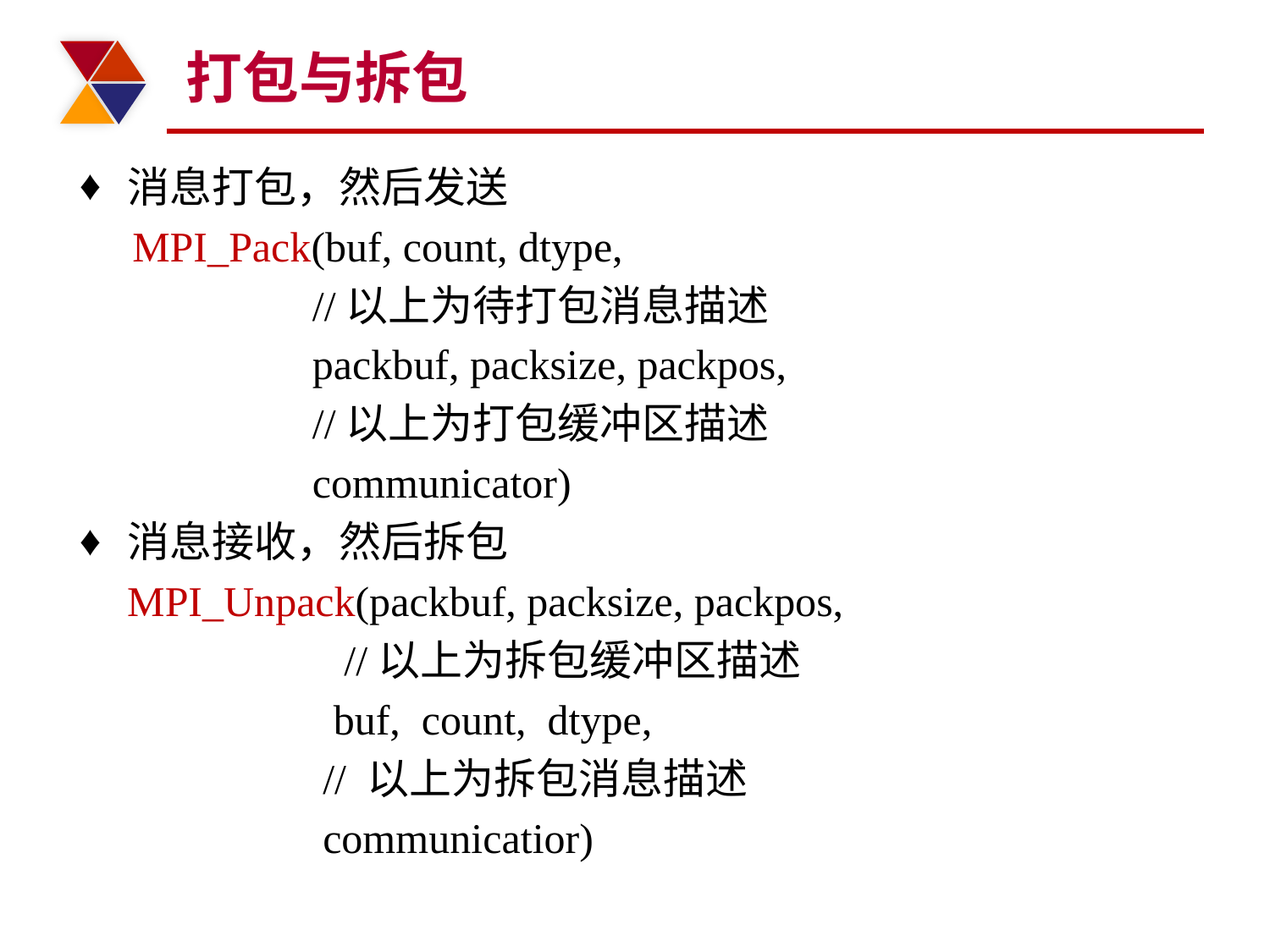

# 打包与拆包
消息打包，然后发送
     MPI_Pack(buf, count, dtype,
                      //以上为待打包消息描述
                      packbuf, packsize, packpos,
                      //以上为打包缓冲区描述
                      communicator)
消息接收，然后拆包
	MPI_Unpack(packbuf, packsize, packpos,
                         //以上为拆包缓冲区描述
                        buf,  count,  dtype,
                       // 以上为拆包消息描述
                       communicatior)